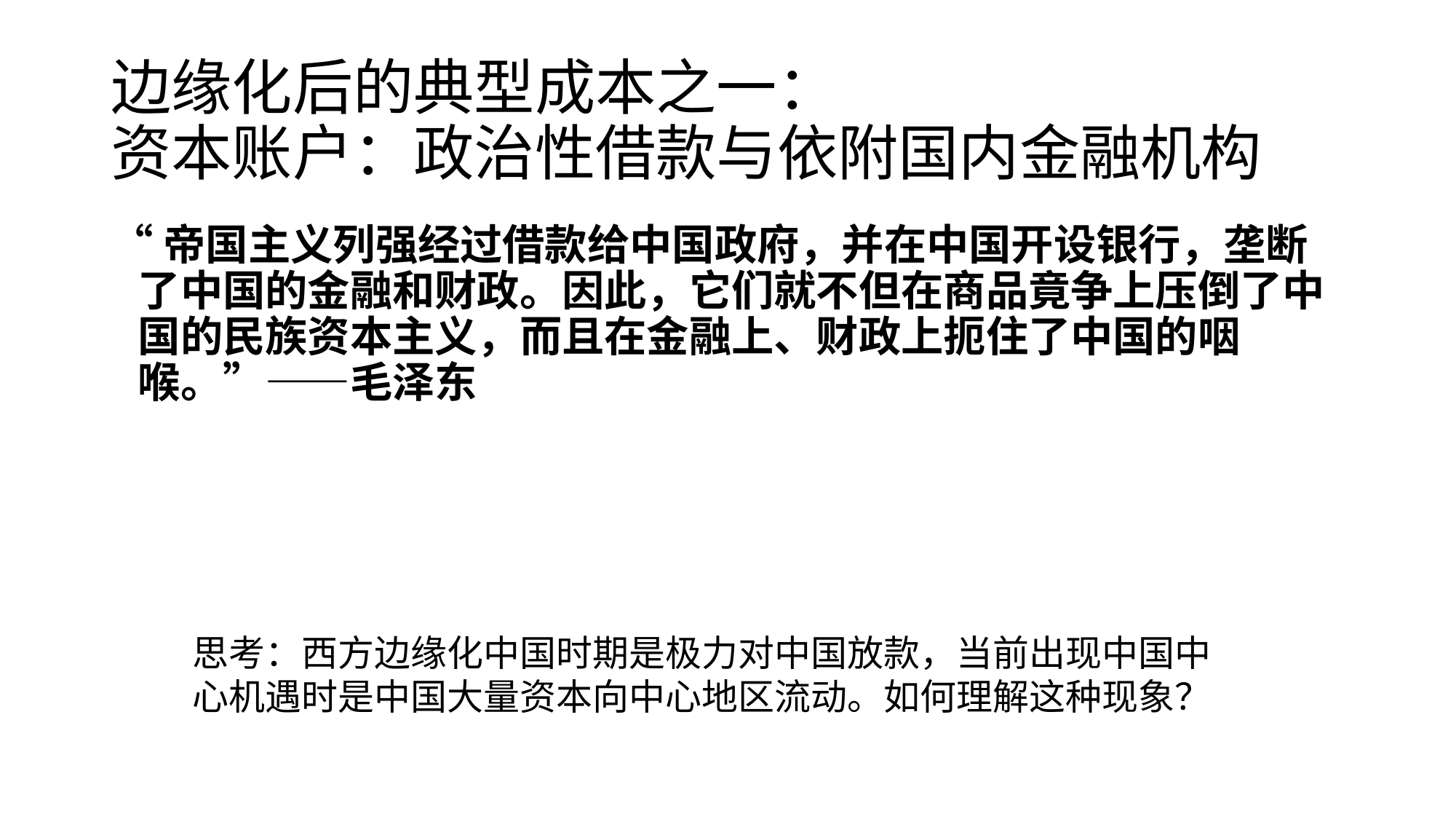

# 边缘化后的典型成本之一： 资本账户：政治性借款与依附国内金融机构
“帝国主义列强经过借款给中国政府，并在中国开设银行，垄断了中国的金融和财政。因此，它们就不但在商品竟争上压倒了中国的民族资本主义，而且在金融上、财政上扼住了中国的咽喉。”——毛泽东

思考：西方边缘化中国时期是极力对中国放款，当前出现中国中心机遇时是中国大量资本向中心地区流动。如何理解这种现象？